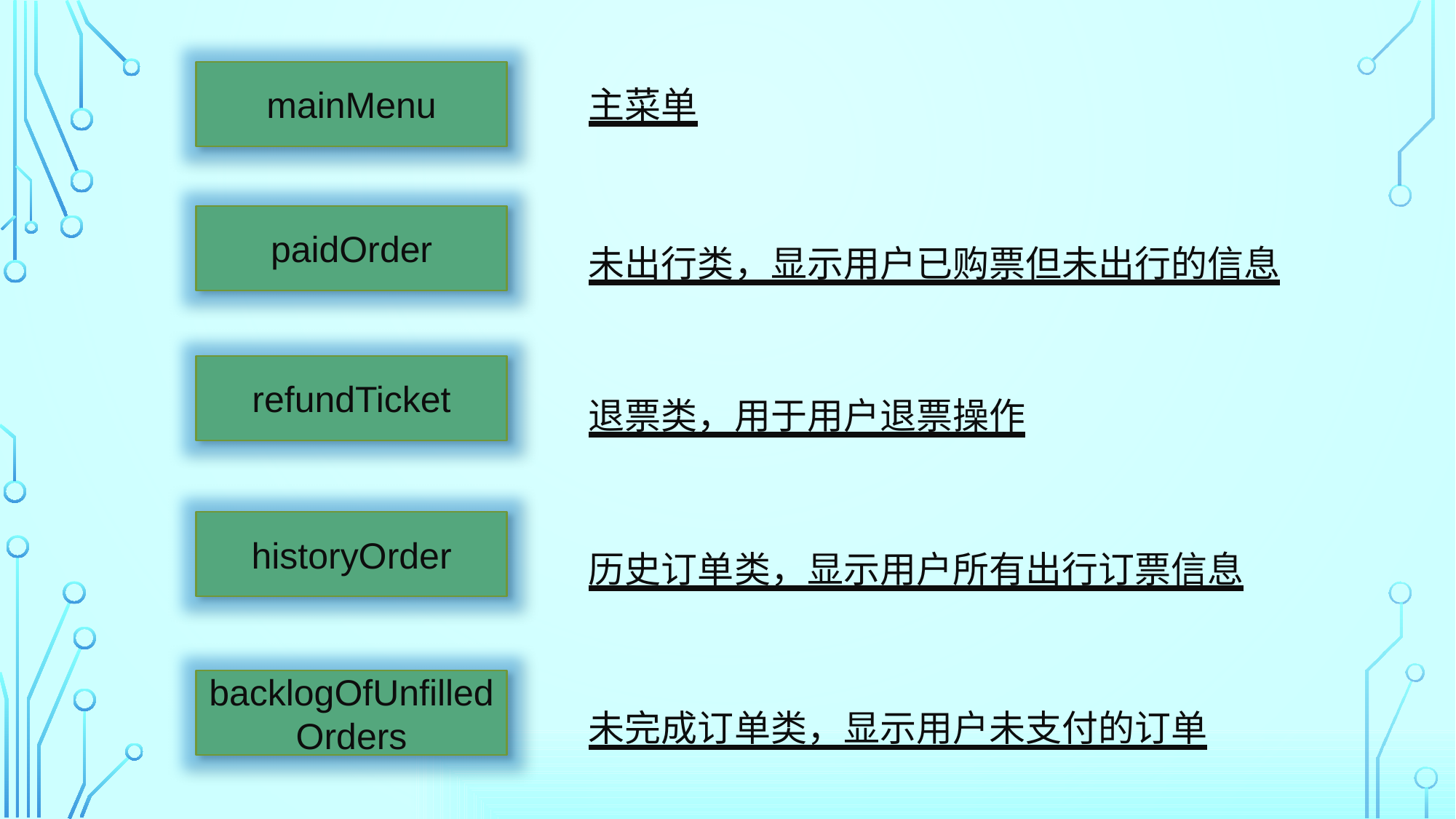

mainMenu
主菜单
paidOrder
未出行类，显示用户已购票但未出行的信息
refundTicket
退票类，用于用户退票操作
historyOrder
历史订单类，显示用户所有出行订票信息
backlogOfUnfilledOrders
未完成订单类，显示用户未支付的订单